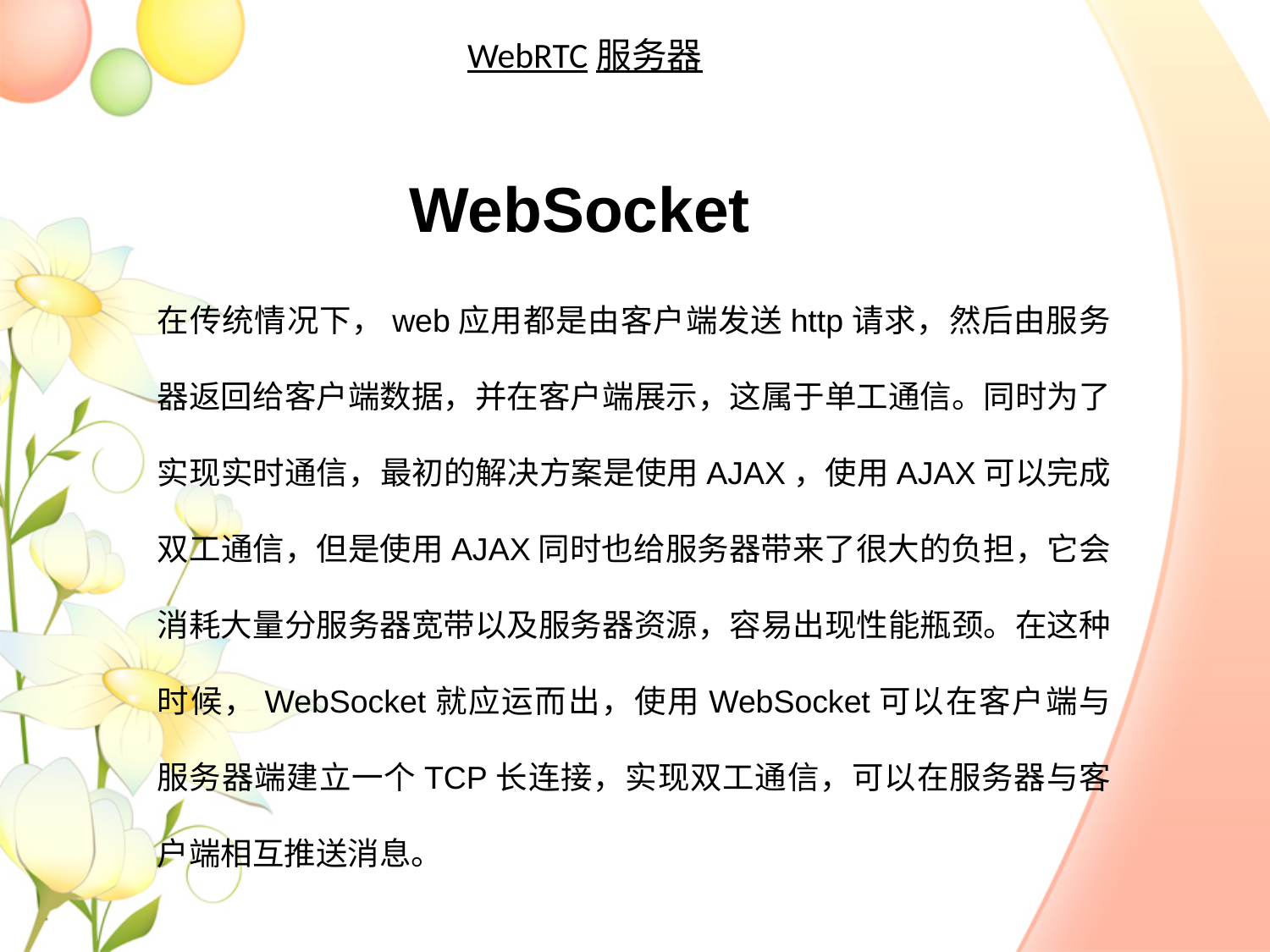

WebRTC服务器
WebSocket
在传统情况下，web应用都是由客户端发送http请求，然后由服务器返回给客户端数据，并在客户端展示，这属于单工通信。同时为了实现实时通信，最初的解决方案是使用AJAX，使用AJAX可以完成双工通信，但是使用AJAX同时也给服务器带来了很大的负担，它会消耗大量分服务器宽带以及服务器资源，容易出现性能瓶颈。在这种时候，WebSocket就应运而出，使用WebSocket可以在客户端与服务器端建立一个TCP长连接，实现双工通信，可以在服务器与客户端相互推送消息。